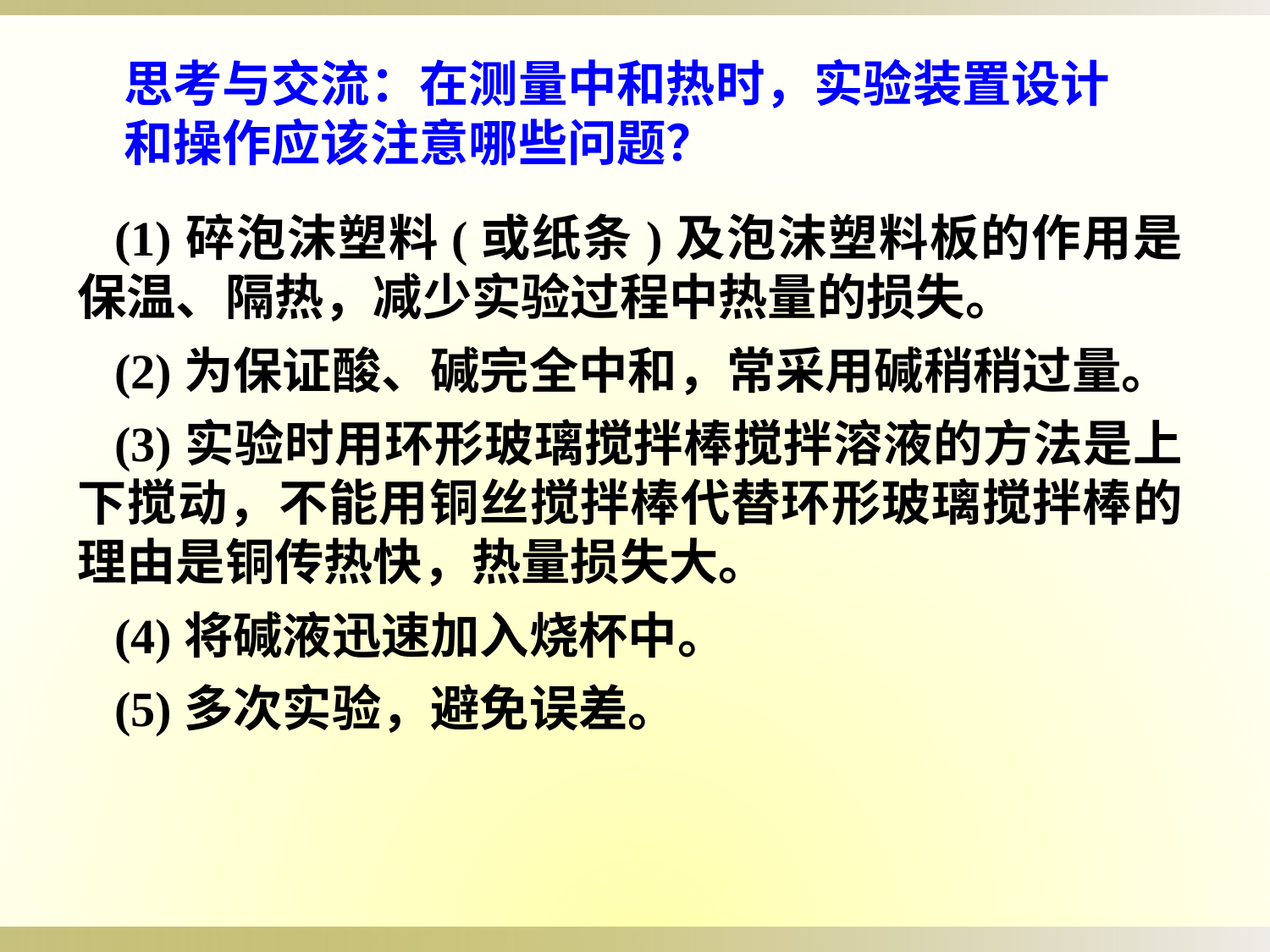

思考与交流：在测量中和热时，实验装置设计和操作应该注意哪些问题？
(1)碎泡沫塑料(或纸条)及泡沫塑料板的作用是保温、隔热，减少实验过程中热量的损失。
(2)为保证酸、碱完全中和，常采用碱稍稍过量。
(3)实验时用环形玻璃搅拌棒搅拌溶液的方法是上下搅动，不能用铜丝搅拌棒代替环形玻璃搅拌棒的理由是铜传热快，热量损失大。
(4)将碱液迅速加入烧杯中。
(5)多次实验，避免误差。